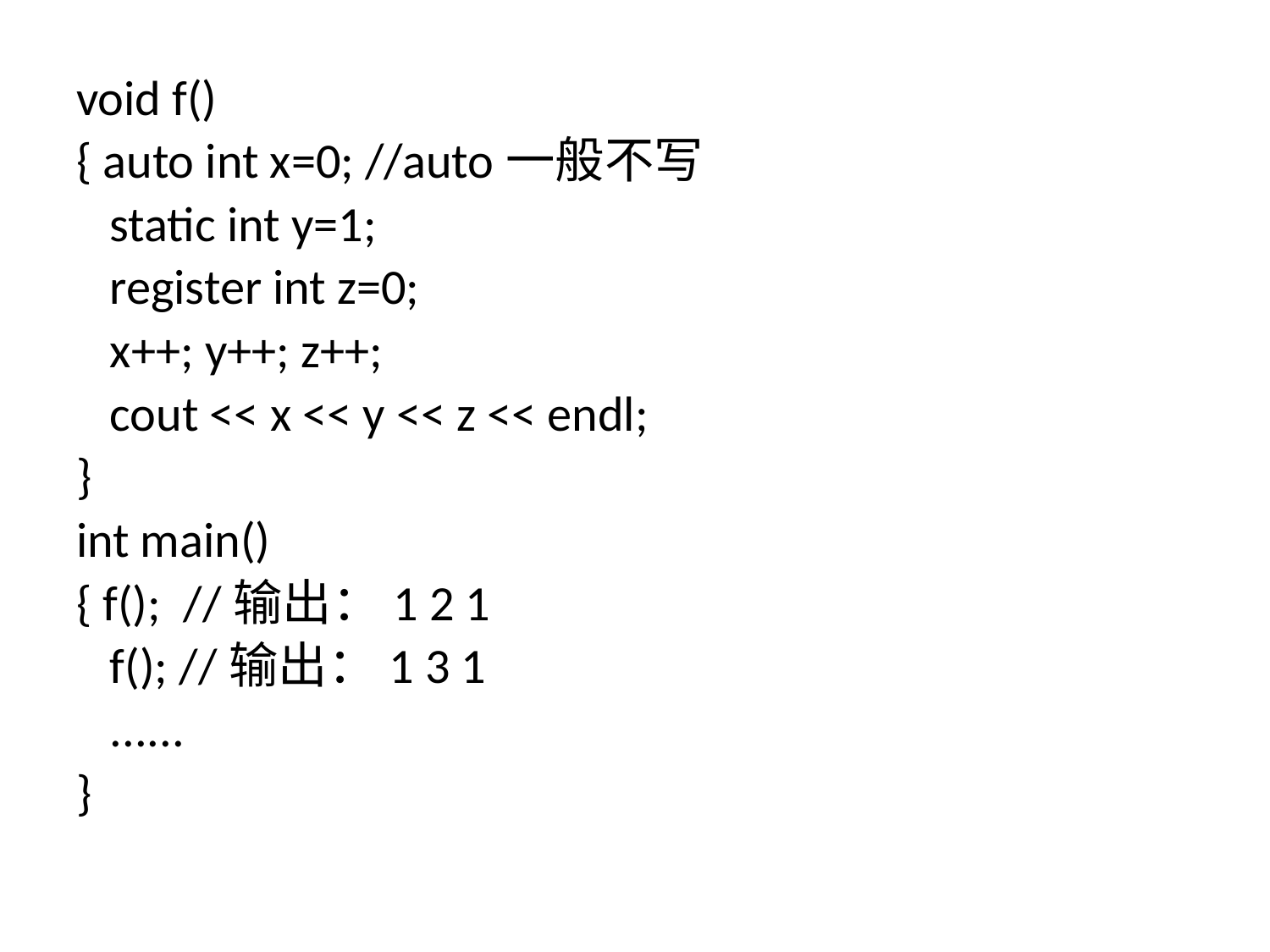

void f()
{ auto int x=0; //auto一般不写
   static int y=1;
   register int z=0;
   x++; y++; z++;
   cout << x << y << z << endl;
}
int main()
{ f();  //输出：1 2 1
   f(); //输出：1 3 1
   ......
}